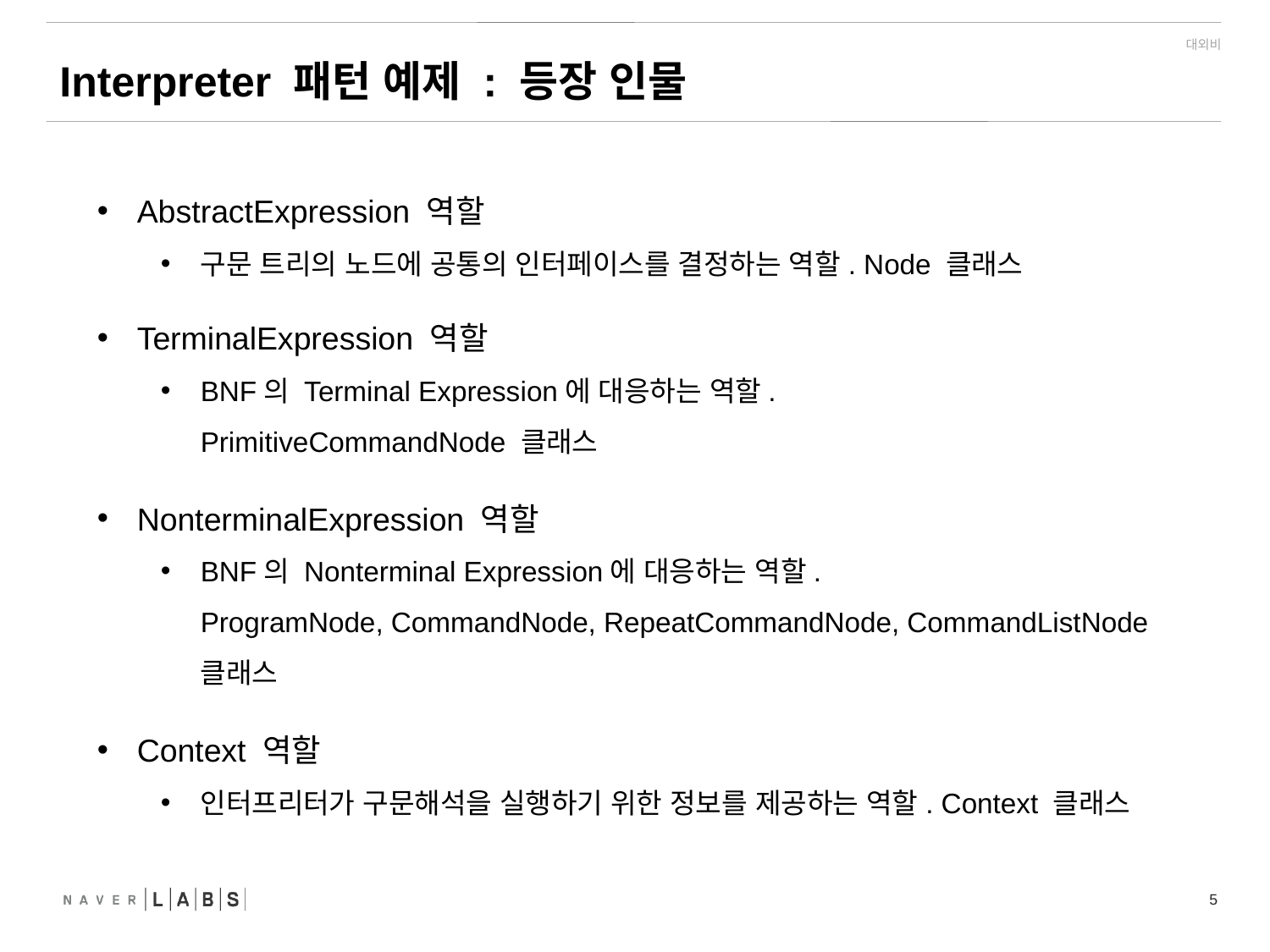

Interpreter 패턴 예제 : 등장 인물
AbstractExpression 역할
구문 트리의 노드에 공통의 인터페이스를 결정하는 역할. Node 클래스

TerminalExpression 역할
BNF의 Terminal Expression에 대응하는 역할.
PrimitiveCommandNode 클래스

NonterminalExpression 역할
BNF의 Nonterminal Expression에 대응하는 역할.
ProgramNode, CommandNode, RepeatCommandNode, CommandListNode 클래스

Context 역할
인터프리터가 구문해석을 실행하기 위한 정보를 제공하는 역할. Context 클래스